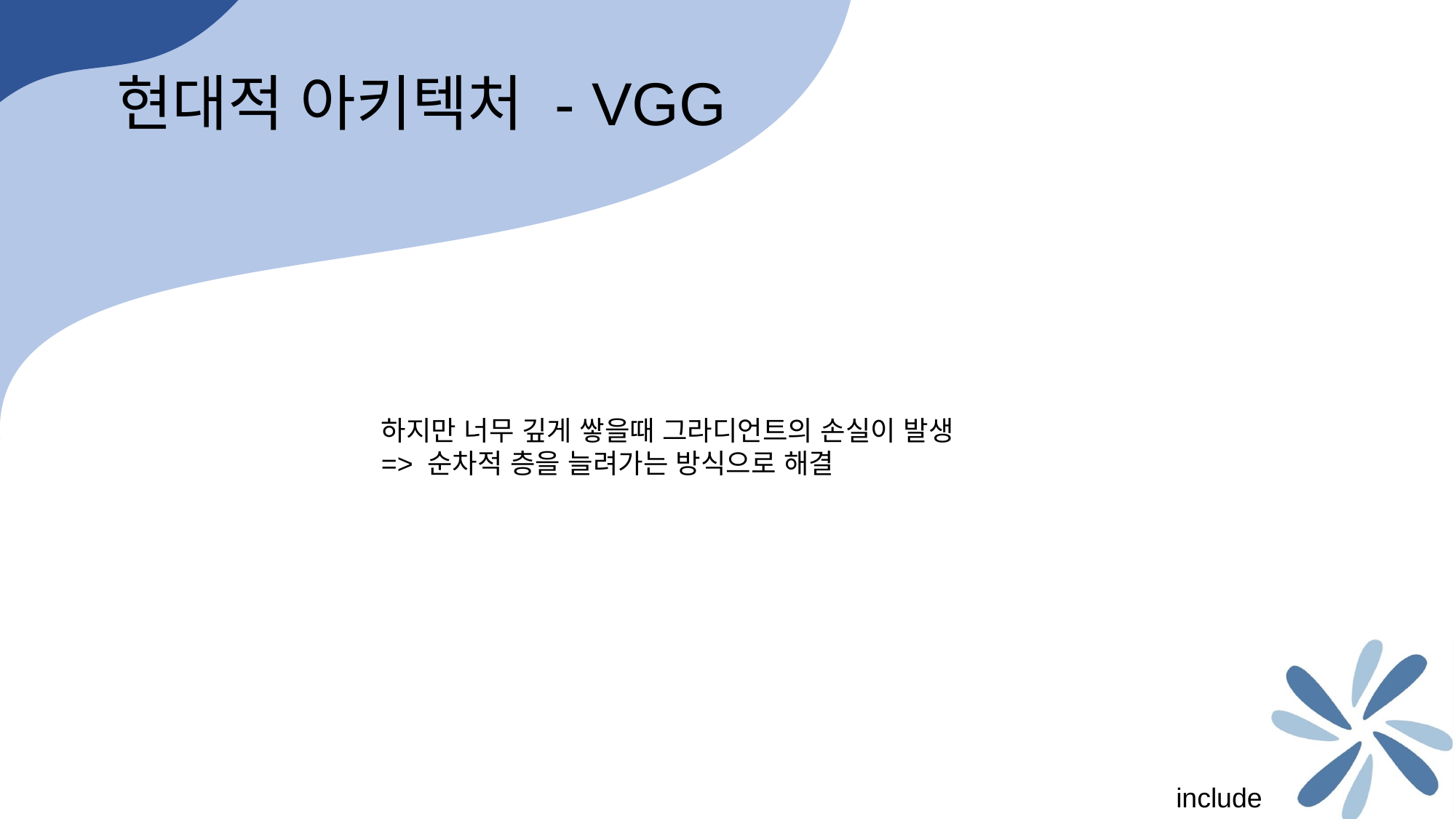

현대적 아키텍처 - VGG
하지만 너무 깊게 쌓을때 그라디언트의 손실이 발생
=> 순차적 층을 늘려가는 방식으로 해결